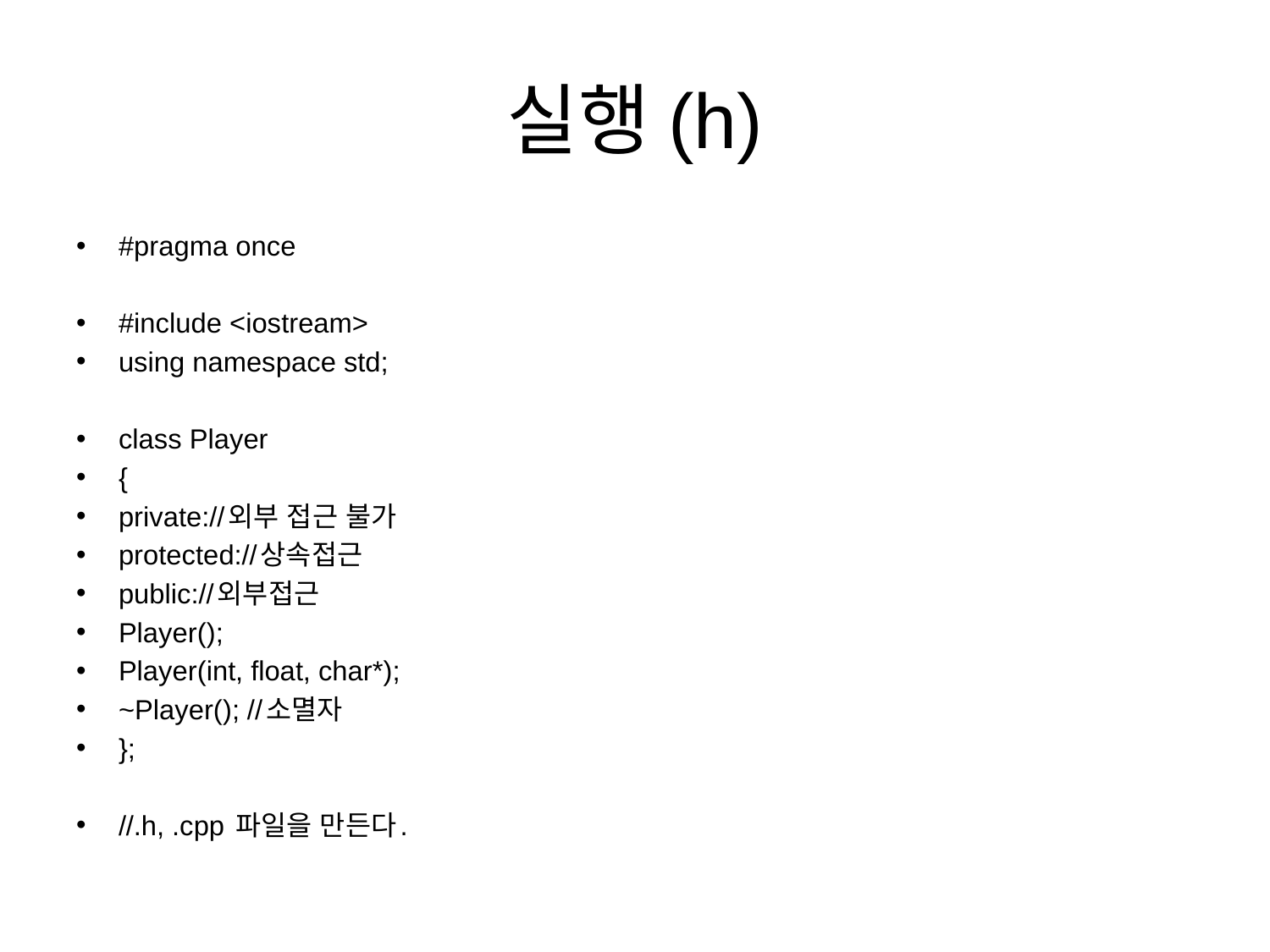

# 실행(h)
#pragma once

#include <iostream>
using namespace std;

class Player
{
private://외부 접근 불가
protected://상속접근
public://외부접근
Player();
Player(int, float, char*);
~Player(); //소멸자
};

//.h, .cpp 파일을 만든다.